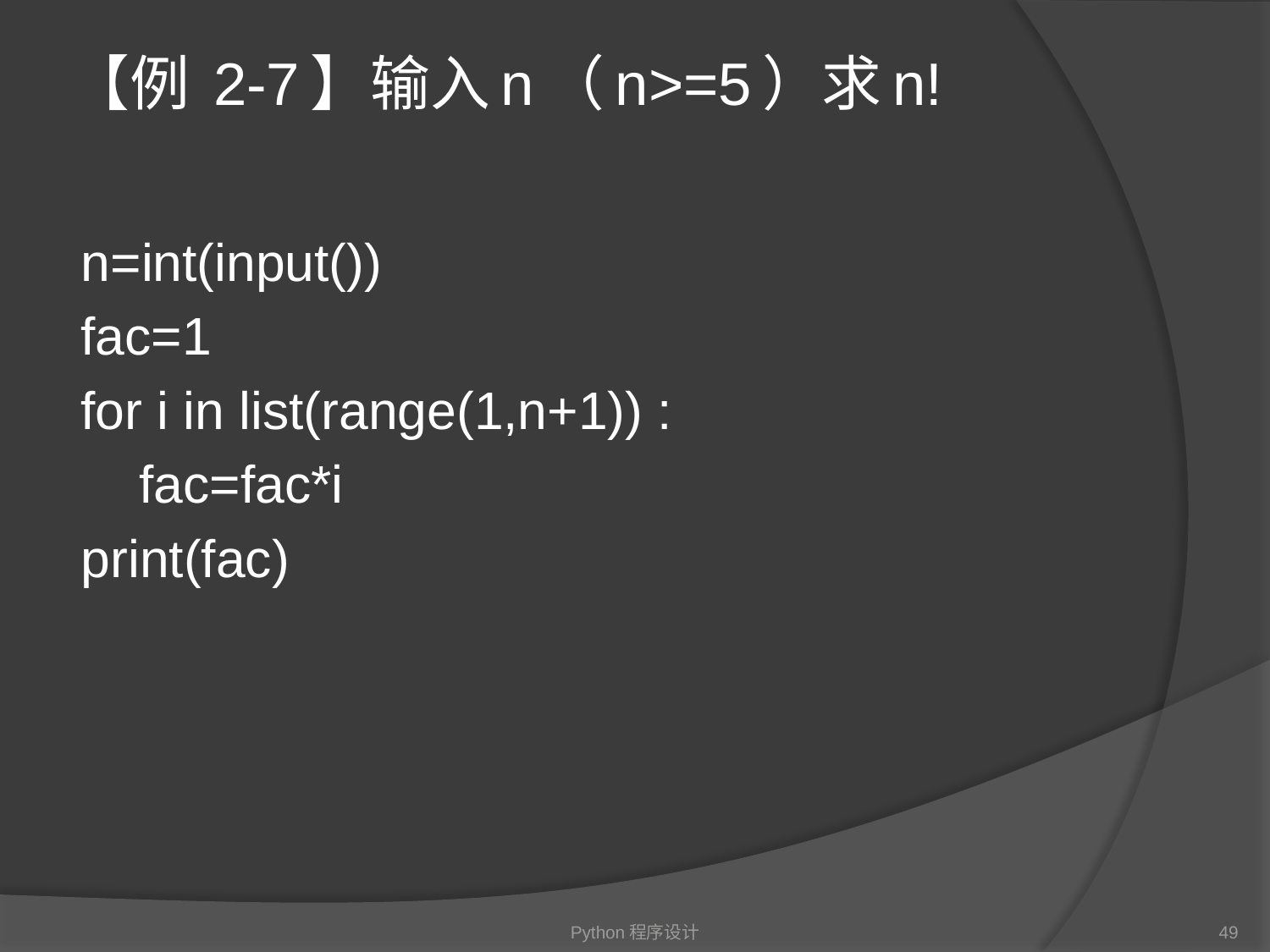

# 【例 2-7】输入n（n>=5）求n!
n=int(input())
fac=1
for i in list(range(1,n+1)) :
    fac=fac*i
print(fac)

Python程序设计
49